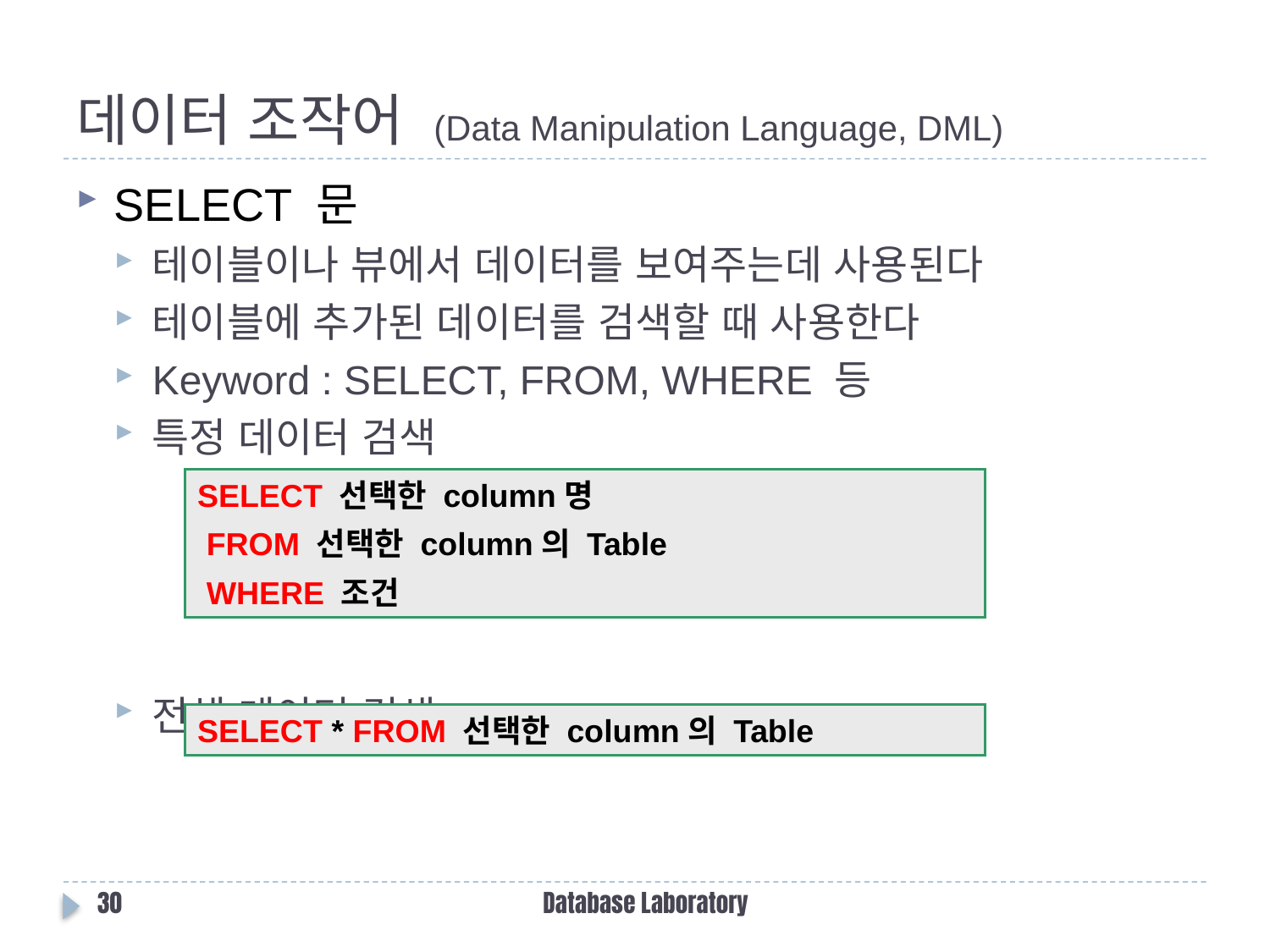

# 데이터 조작어 (Data Manipulation Language, DML)
SELECT 문
테이블이나 뷰에서 데이터를 보여주는데 사용된다
테이블에 추가된 데이터를 검색할 때 사용한다
Keyword : SELECT, FROM, WHERE 등
특정 데이터 검색

전체 데이터 검색
SELECT 선택한 column명
 FROM 선택한 column의 Table
 WHERE 조건
SELECT * FROM 선택한 column의 Table
30
Database Laboratory